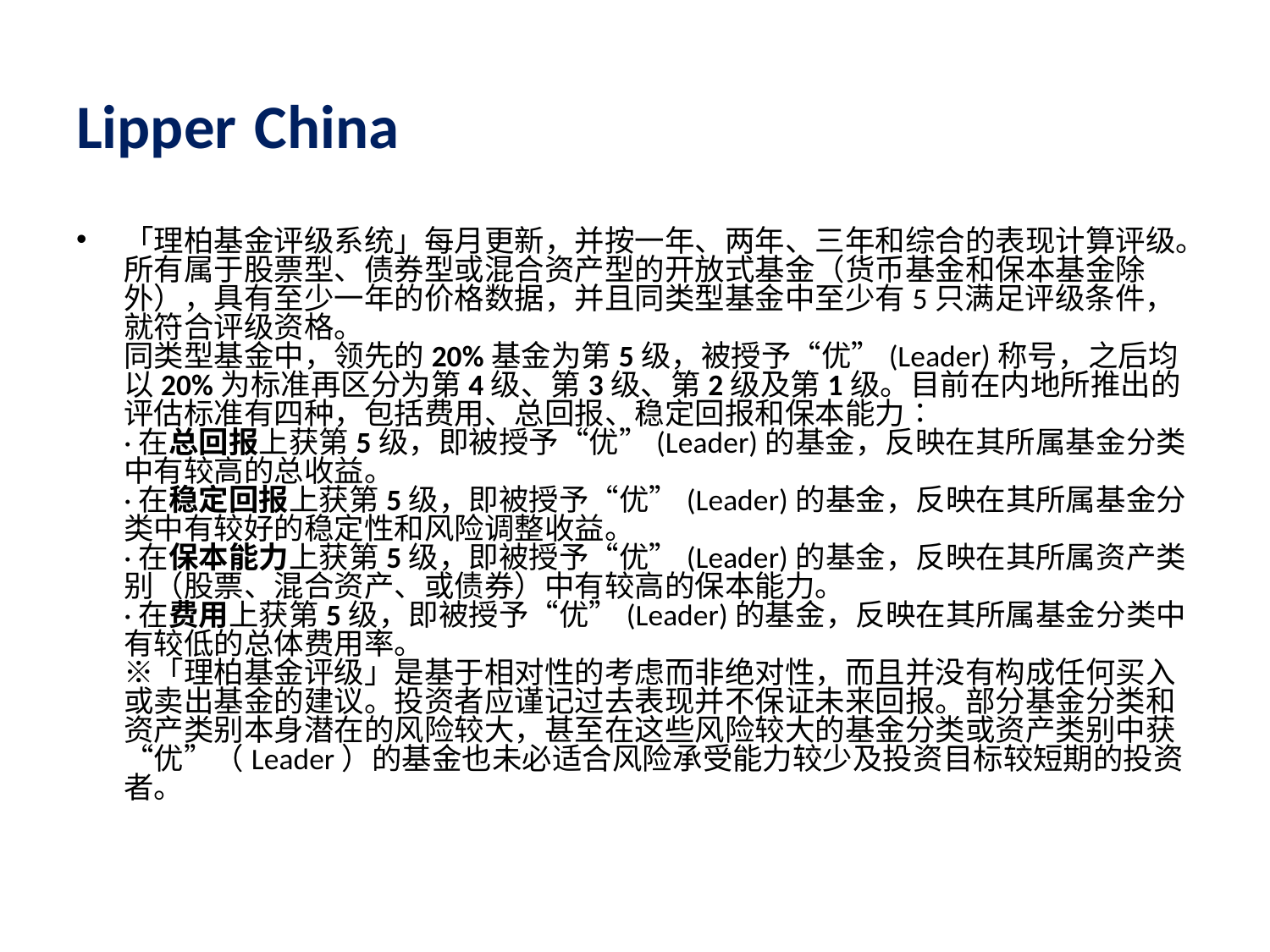

# Lipper China
「理柏基金评级系统」每月更新，并按一年、两年、三年和综合的表现计算评级。所有属于股票型、债券型或混合资产型的开放式基金（货币基金和保本基金除外），具有至少一年的价格数据，并且同类型基金中至少有5只满足评级条件，就符合评级资格。
同类型基金中，领先的20%基金为第5级，被授予“优”(Leader)称号，之后均以20%为标准再区分为第4级、第3级、第2级及第1级。目前在内地所推出的评估标准有四种，包括费用、总回报、稳定回报和保本能力∶
·在总回报上获第5级，即被授予“优”(Leader)的基金，反映在其所属基金分类中有较高的总收益。
·在稳定回报上获第5级，即被授予“优”(Leader)的基金，反映在其所属基金分类中有较好的稳定性和风险调整收益。
·在保本能力上获第5级，即被授予“优”(Leader)的基金，反映在其所属资产类别（股票、混合资产、或债券）中有较高的保本能力。
·在费用上获第5级，即被授予“优”(Leader)的基金，反映在其所属基金分类中有较低的总体费用率。
※「理柏基金评级」是基于相对性的考虑而非绝对性，而且并没有构成任何买入或卖出基金的建议。投资者应谨记过去表现并不保证未来回报。部分基金分类和资产类别本身潜在的风险较大，甚至在这些风险较大的基金分类或资产类别中获“优”（Leader）的基金也未必适合风险承受能力较少及投资目标较短期的投资者。